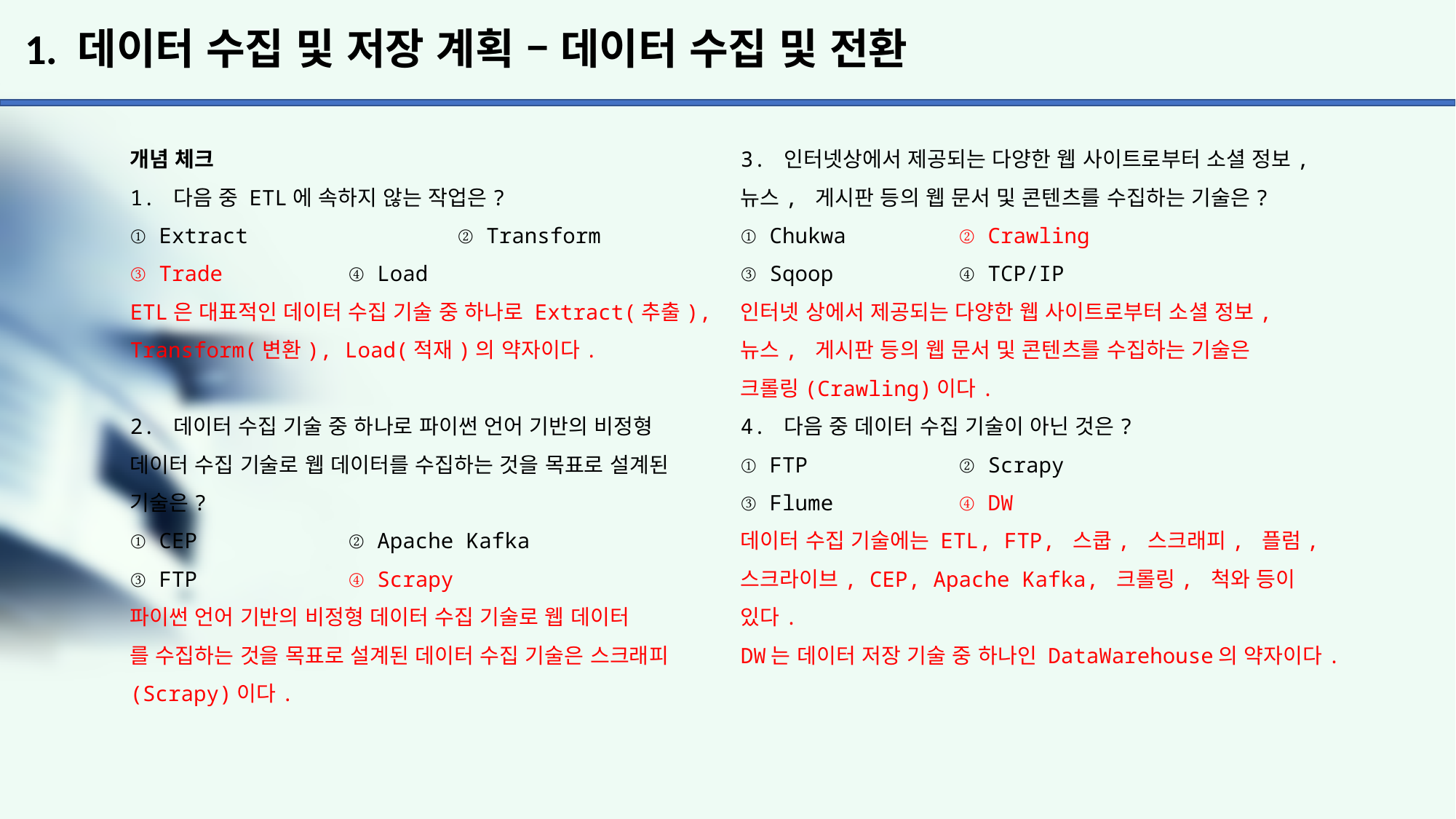

# 1. 데이터 수집 및 저장 계획 – 데이터 수집 및 전환
개념 체크
1. 다음 중 ETL에 속하지 않는 작업은?
① Extract		② Transform
③ Trade		④ Load
ETL은 대표적인 데이터 수집 기술 중 하나로 Extract(추출),
Transform(변환), Load(적재)의 약자이다.

2. 데이터 수집 기술 중 하나로 파이썬 언어 기반의 비정형 데이터 수집 기술로 웹 데이터를 수집하는 것을 목표로 설계된 기술은?
① CEP		② Apache Kafka
③ FTP		④ Scrapy
파이썬 언어 기반의 비정형 데이터 수집 기술로 웹 데이터
를 수집하는 것을 목표로 설계된 데이터 수집 기술은 스크래피(Scrapy)이다.
3. 인터넷상에서 제공되는 다양한 웹 사이트로부터 소셜 정보, 뉴스, 게시판 등의 웹 문서 및 콘텐츠를 수집하는 기술은?
① Chukwa		② Crawling
③ Sqoop		④ TCP/IP
인터넷 상에서 제공되는 다양한 웹 사이트로부터 소셜 정보,
뉴스, 게시판 등의 웹 문서 및 콘텐츠를 수집하는 기술은
크롤링(Crawling)이다.
4. 다음 중 데이터 수집 기술이 아닌 것은?
① FTP		② Scrapy
③ Flume		④ DW
데이터 수집 기술에는 ETL, FTP, 스쿱, 스크래피, 플럼, 스크라이브, CEP, Apache Kafka, 크롤링, 척와 등이 있다.
DW는 데이터 저장 기술 중 하나인 DataWarehouse의 약자이다.